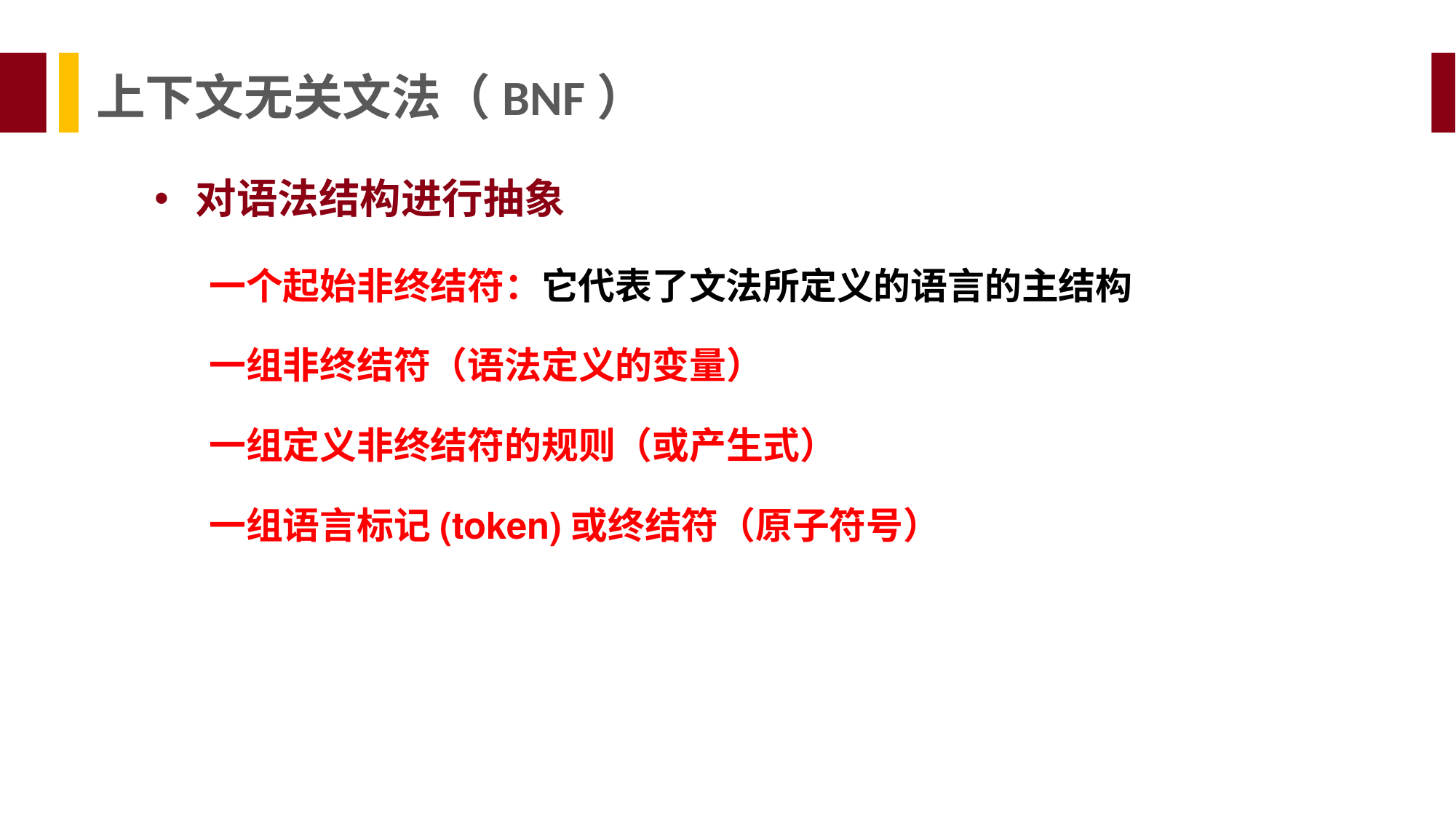

上下文无关文法（BNF）
对语法结构进行抽象

一个起始非终结符：它代表了文法所定义的语言的主结构

一组非终结符（语法定义的变量）

一组定义非终结符的规则（或产生式）

一组语言标记(token)或终结符（原子符号）